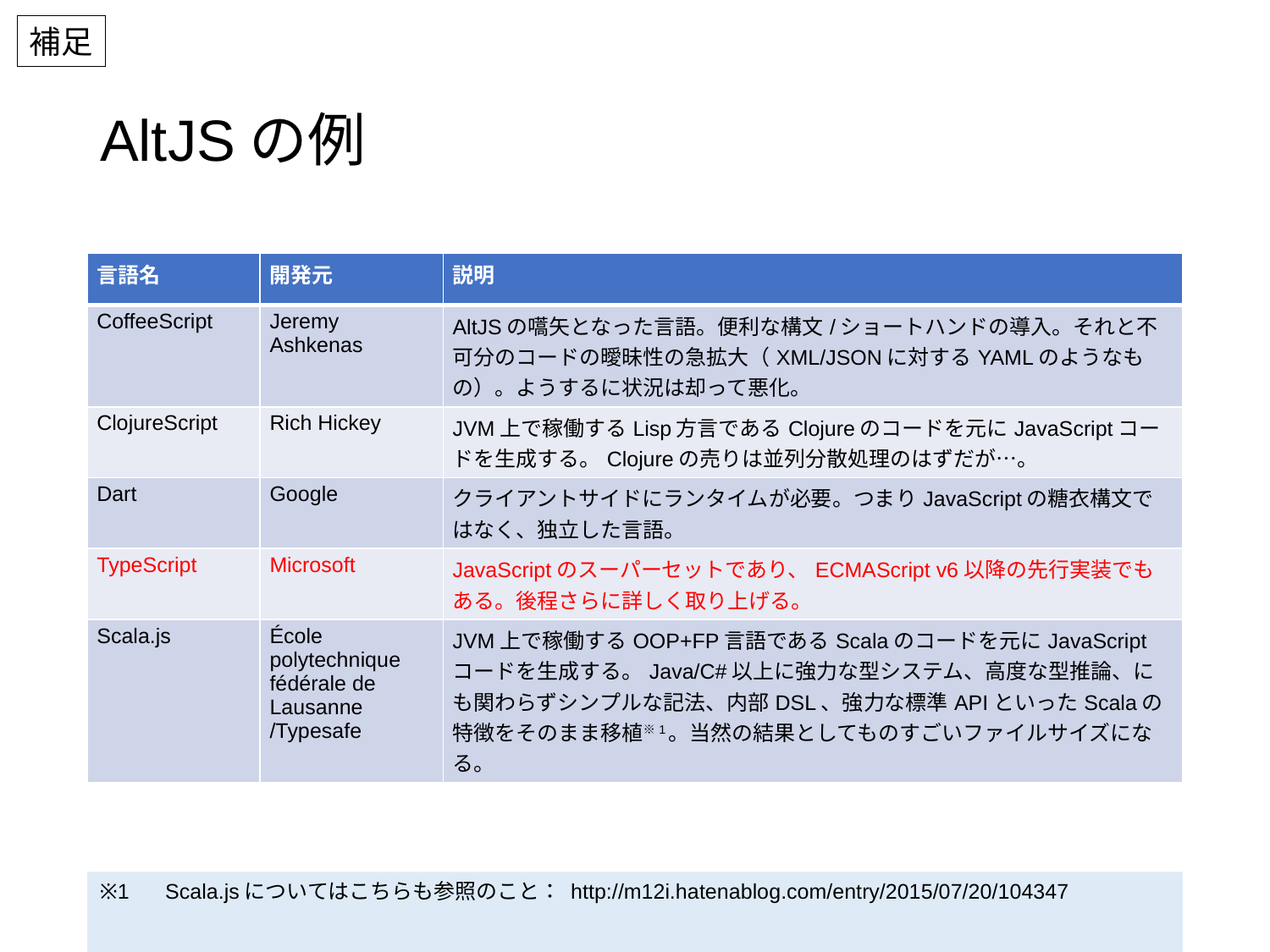

補足
# AltJSの例
| 言語名 | 開発元 | 説明 |
| --- | --- | --- |
| CoffeeScript | Jeremy Ashkenas | AltJSの嚆矢となった言語。便利な構文/ショートハンドの導入。それと不可分のコードの曖昧性の急拡大（XML/JSONに対するYAMLのようなもの）。ようするに状況は却って悪化。 |
| ClojureScript | Rich Hickey | JVM上で稼働するLisp方言であるClojureのコードを元にJavaScriptコードを生成する。Clojureの売りは並列分散処理のはずだが…。 |
| Dart | Google | クライアントサイドにランタイムが必要。つまりJavaScriptの糖衣構文ではなく、独立した言語。 |
| TypeScript | Microsoft | JavaScriptのスーパーセットであり、ECMAScript v6以降の先行実装でもある。後程さらに詳しく取り上げる。 |
| Scala.js | École polytechnique fédérale de Lausanne /Typesafe | JVM上で稼働するOOP+FP言語であるScalaのコードを元にJavaScriptコードを生成する。Java/C#以上に強力な型システム、高度な型推論、にも関わらずシンプルな記法、内部DSL、強力な標準APIといったScalaの特徴をそのまま移植※1。当然の結果としてものすごいファイルサイズになる。 |
※1　 Scala.jsについてはこちらも参照のこと： http://m12i.hatenablog.com/entry/2015/07/20/104347